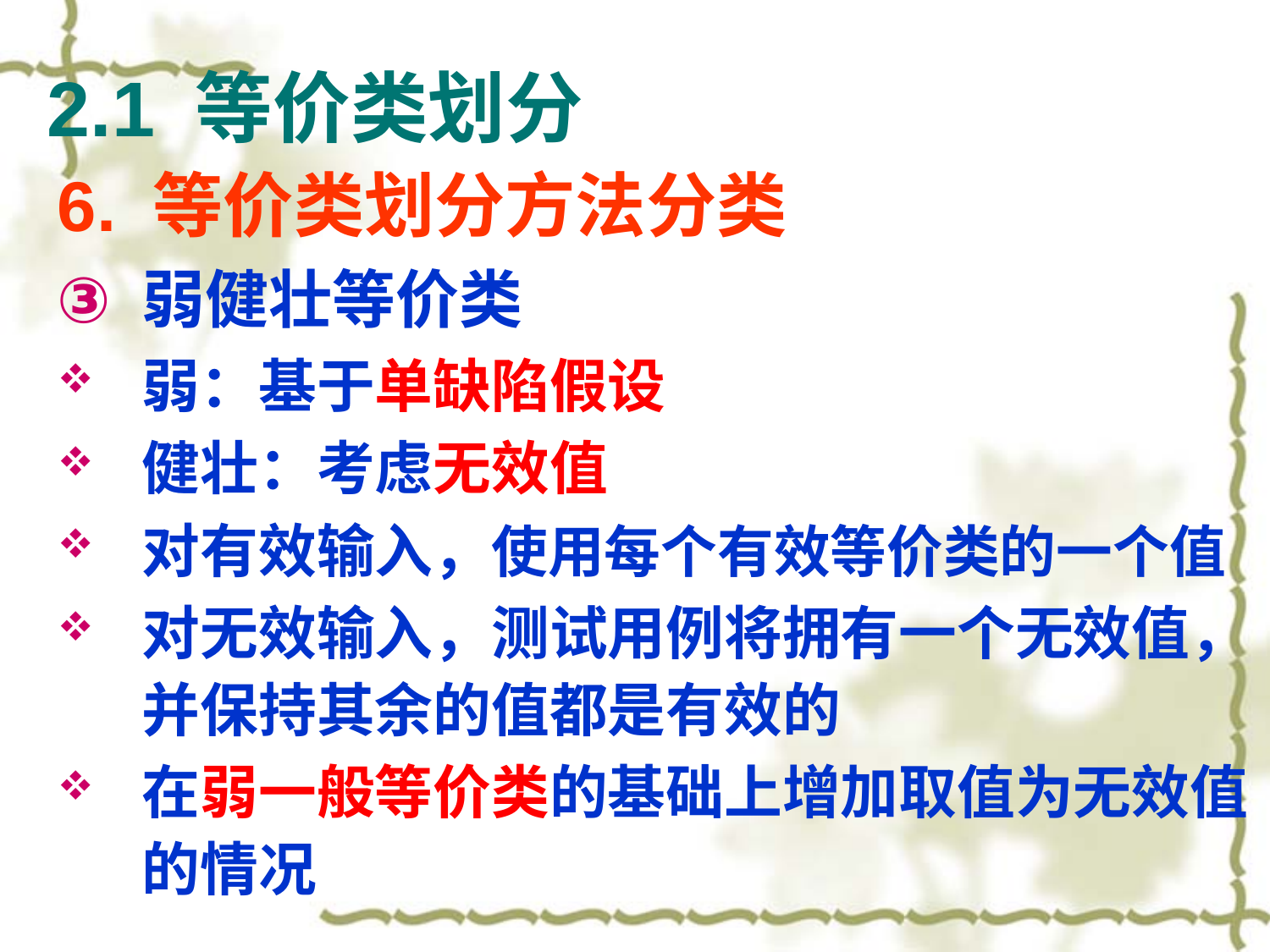

# 2.1 等价类划分
6. 等价类划分方法分类
弱健壮等价类
弱：基于单缺陷假设
健壮：考虑无效值
对有效输入，使用每个有效等价类的一个值
对无效输入，测试用例将拥有一个无效值，并保持其余的值都是有效的
在弱一般等价类的基础上增加取值为无效值的情况